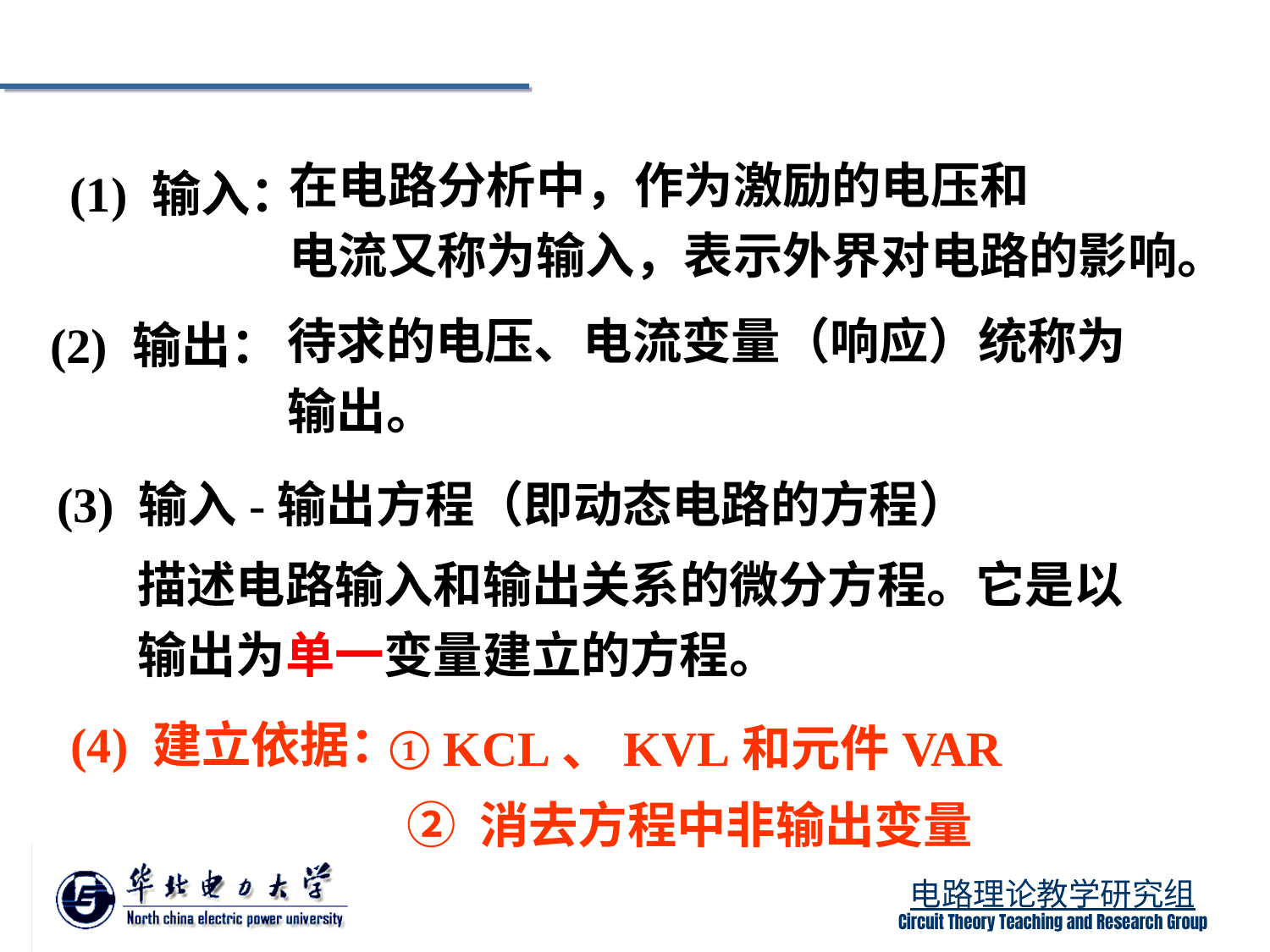

在电路分析中，作为激励的电压和
电流又称为输入，表示外界对电路的影响。
(1) 输入：
待求的电压、电流变量（响应）统称为
输出。
(2) 输出：
(3) 输入-输出方程（即动态电路的方程）
描述电路输入和输出关系的微分方程。它是以
输出为单一变量建立的方程。
(4) 建立依据：
① KCL、KVL和元件VAR
② 消去方程中非输出变量